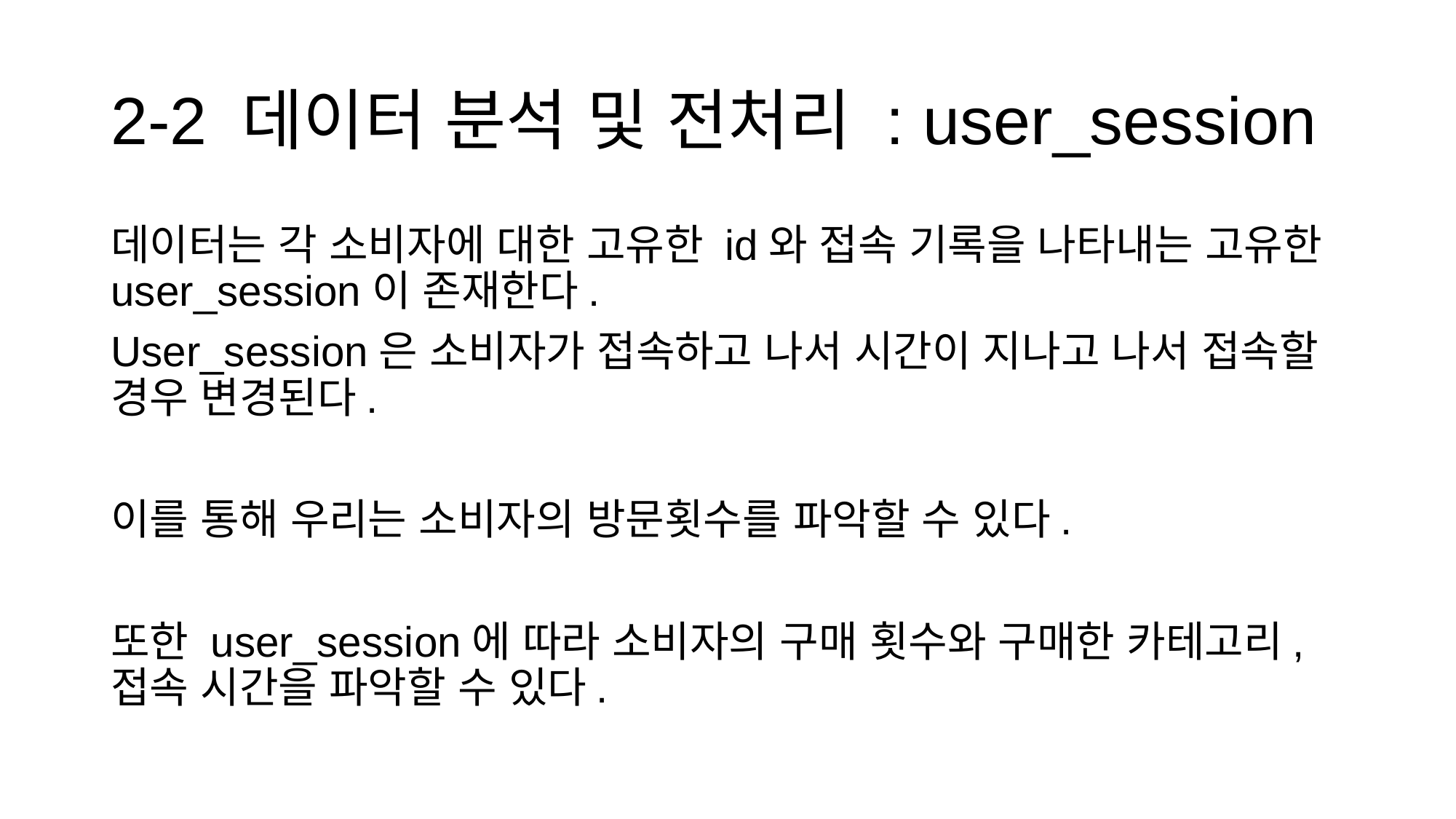

# 2-2 데이터 분석 및 전처리 : user_session
데이터는 각 소비자에 대한 고유한 id와 접속 기록을 나타내는 고유한 user_session이 존재한다.
User_session은 소비자가 접속하고 나서 시간이 지나고 나서 접속할 경우 변경된다.

이를 통해 우리는 소비자의 방문횟수를 파악할 수 있다.

또한 user_session에 따라 소비자의 구매 횟수와 구매한 카테고리, 접속 시간을 파악할 수 있다.